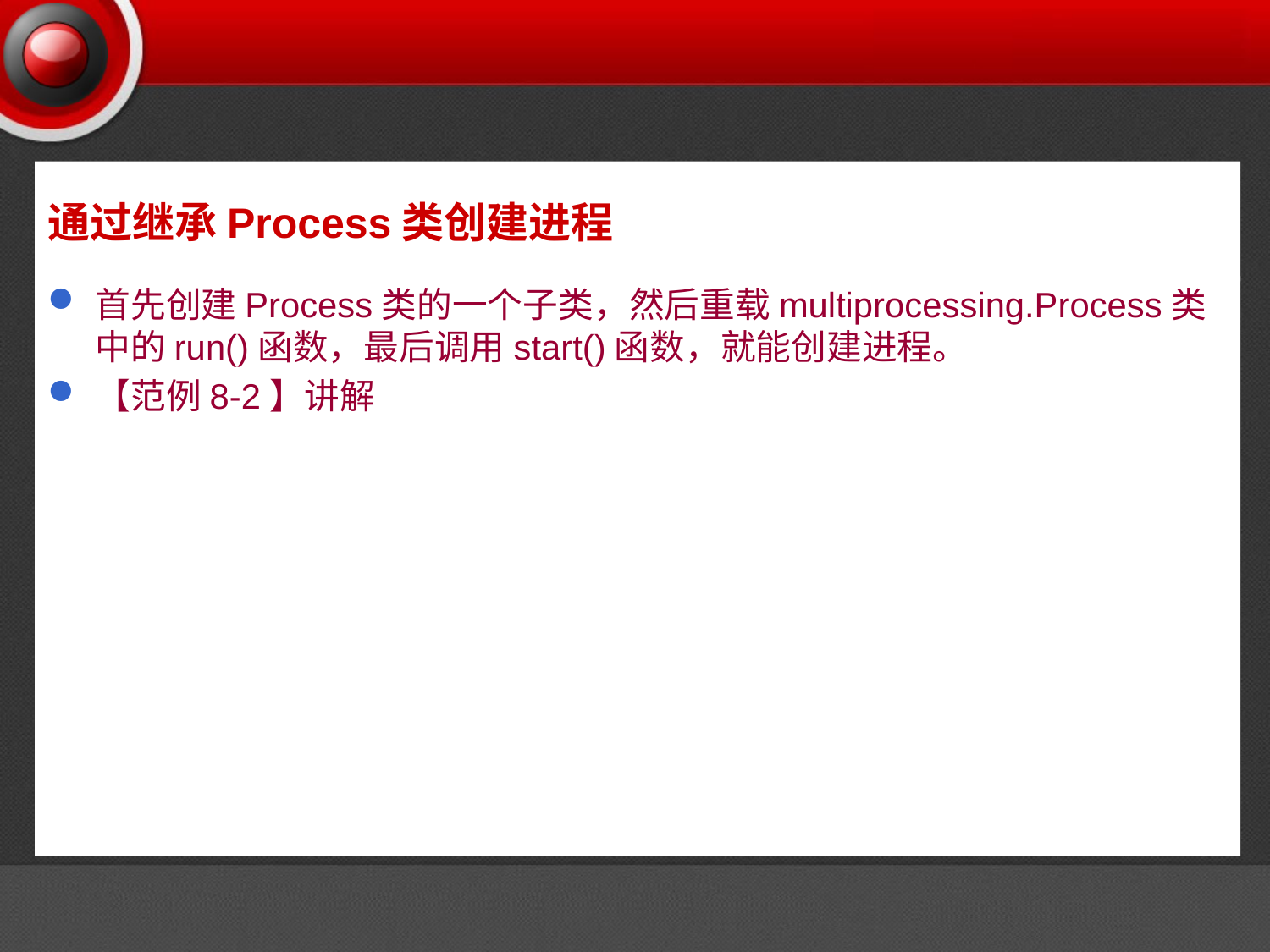

# 通过继承Process类创建进程
首先创建Process类的一个子类，然后重载multiprocessing.Process类中的run()函数，最后调用start()函数，就能创建进程。
【范例8-2】讲解